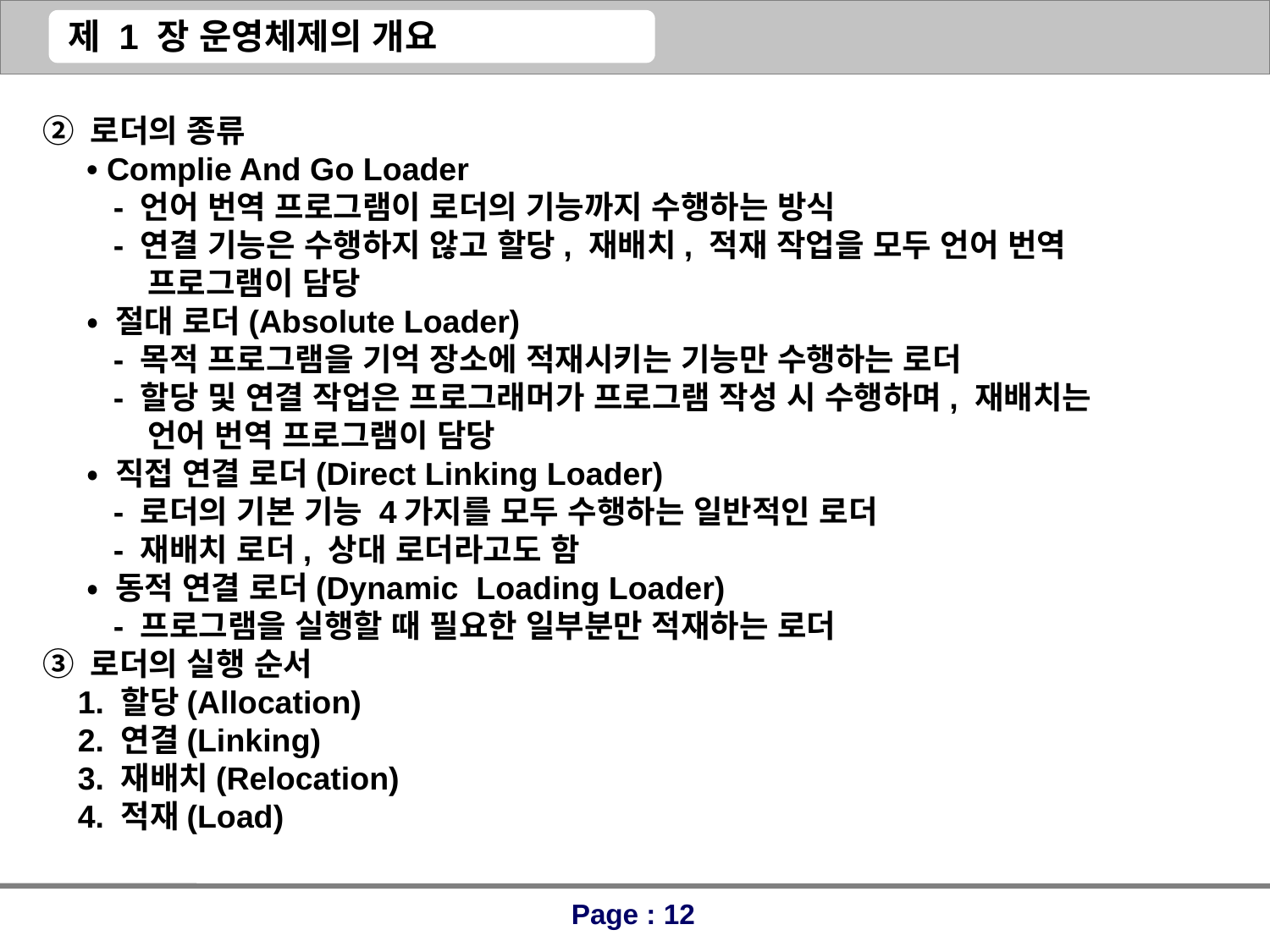

② 로더의 종류
     • Complie And Go Loader
        - 언어 번역 프로그램이 로더의 기능까지 수행하는 방식
        - 연결 기능은 수행하지 않고 할당, 재배치, 적재 작업을 모두 언어 번역
           프로그램이 담당
     • 절대 로더(Absolute Loader)
        - 목적 프로그램을 기억 장소에 적재시키는 기능만 수행하는 로더
        - 할당 및 연결 작업은 프로그래머가 프로그램 작성 시 수행하며, 재배치는
           언어 번역 프로그램이 담당
     • 직접 연결 로더(Direct Linking Loader)
        - 로더의 기본 기능 4가지를 모두 수행하는 일반적인 로더
        - 재배치 로더, 상대 로더라고도 함
     • 동적 연결 로더(Dynamic  Loading Loader)
        - 프로그램을 실행할 때 필요한 일부분만 적재하는 로더
③ 로더의 실행 순서
    1. 할당(Allocation)
    2. 연결(Linking)
    3. 재배치(Relocation)
    4. 적재(Load)
Page : 12